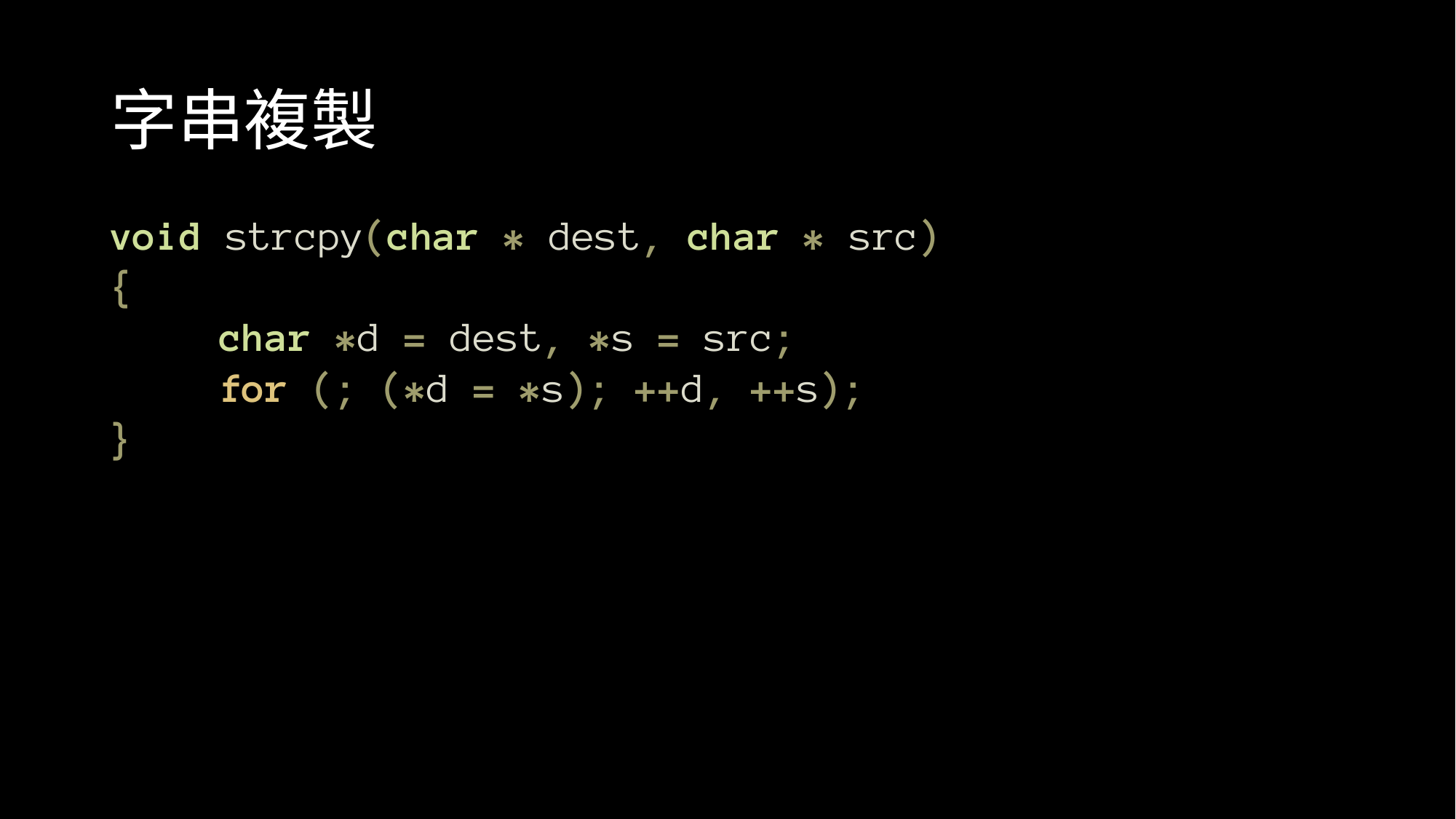

# 字串複製
void strcpy(char * dest, char * src)
{
	char *d = dest, *s = src;
	for (; (*d = *s); ++d, ++s);
}